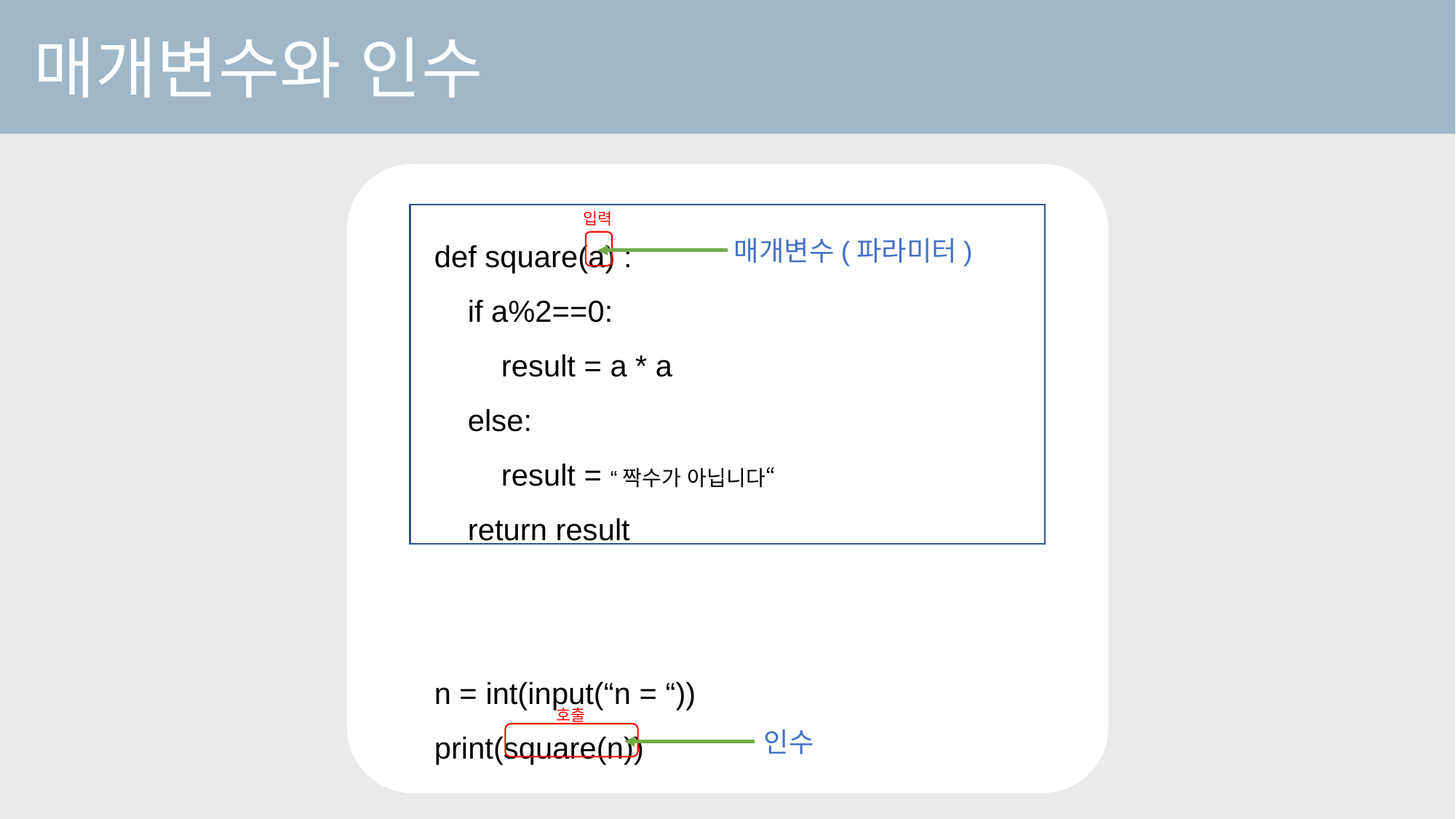

매개변수와 인수

입력

def square(a) :
    if a%2==0:
        result = a * a
    else:
        result = “짝수가 아닙니다“
    return result

n = int(input(“n = “))
print(square(n))

호출

매개변수(파라미터)
인수